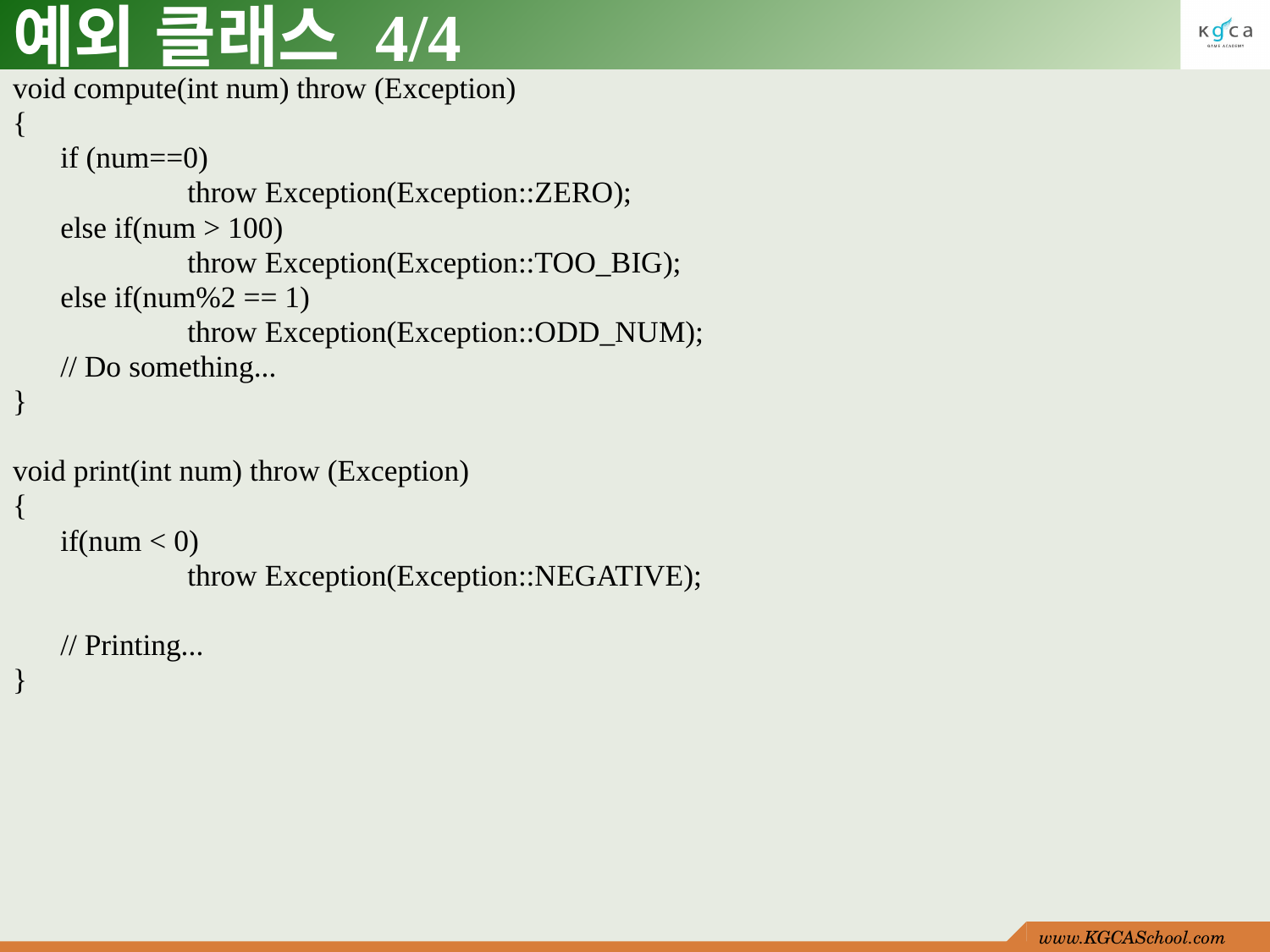

# 예외 클래스 4/4
void compute(int num) throw (Exception)
{
	if (num==0)
		throw Exception(Exception::ZERO);
	else if(num > 100)
		throw Exception(Exception::TOO_BIG);
	else if(num%2 == 1)
		throw Exception(Exception::ODD_NUM);
	// Do something...
}

void print(int num) throw (Exception)
{
	if(num < 0)
		throw Exception(Exception::NEGATIVE);

	// Printing...
}